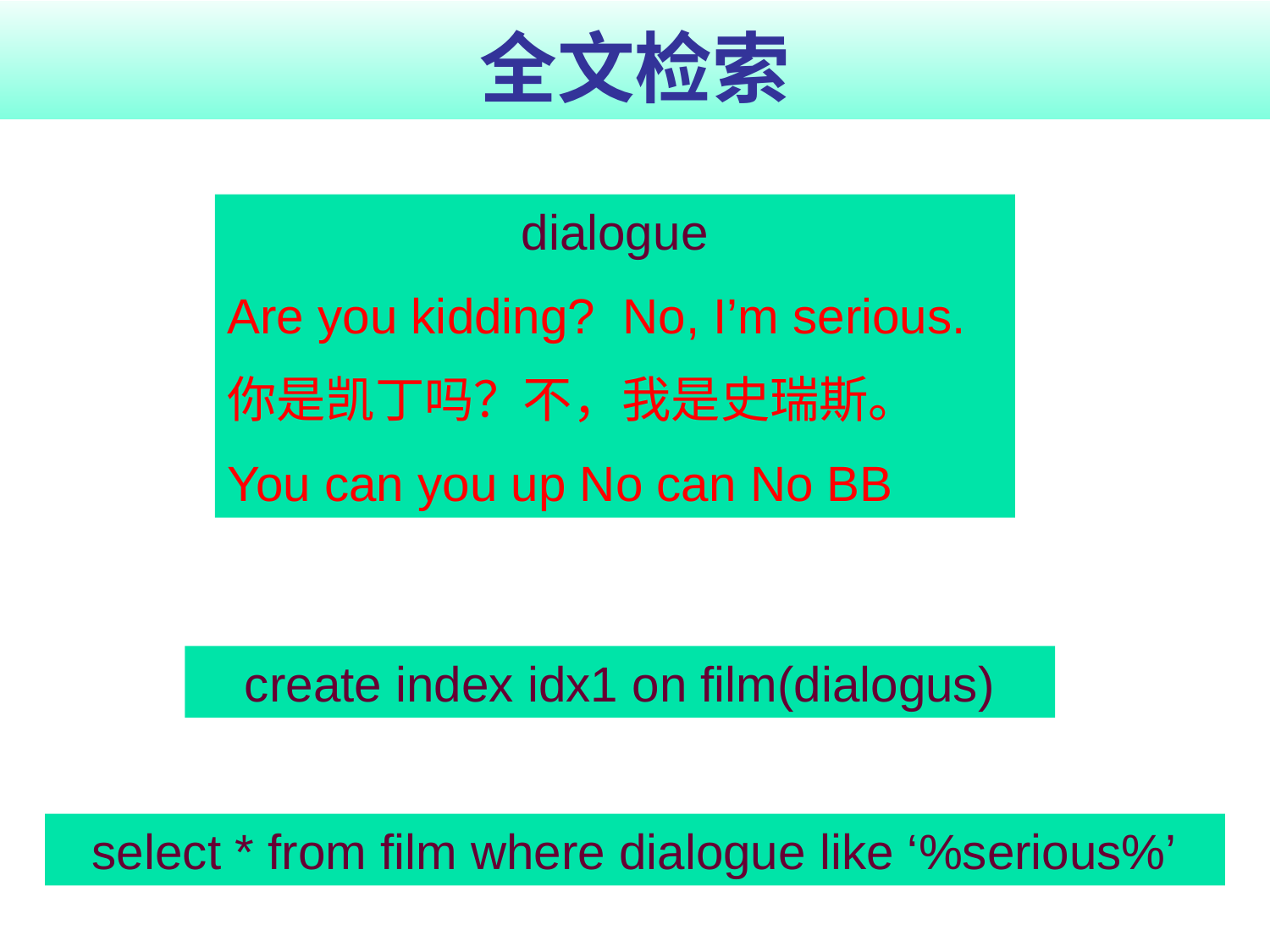

# 全文检索
dialogue
Are you kidding?  No, I’m serious.
你是凯丁吗？不，我是史瑞斯。
You can you up No can No BB
create index idx1 on film(dialogus)
select * from film where dialogue like ‘%serious%’